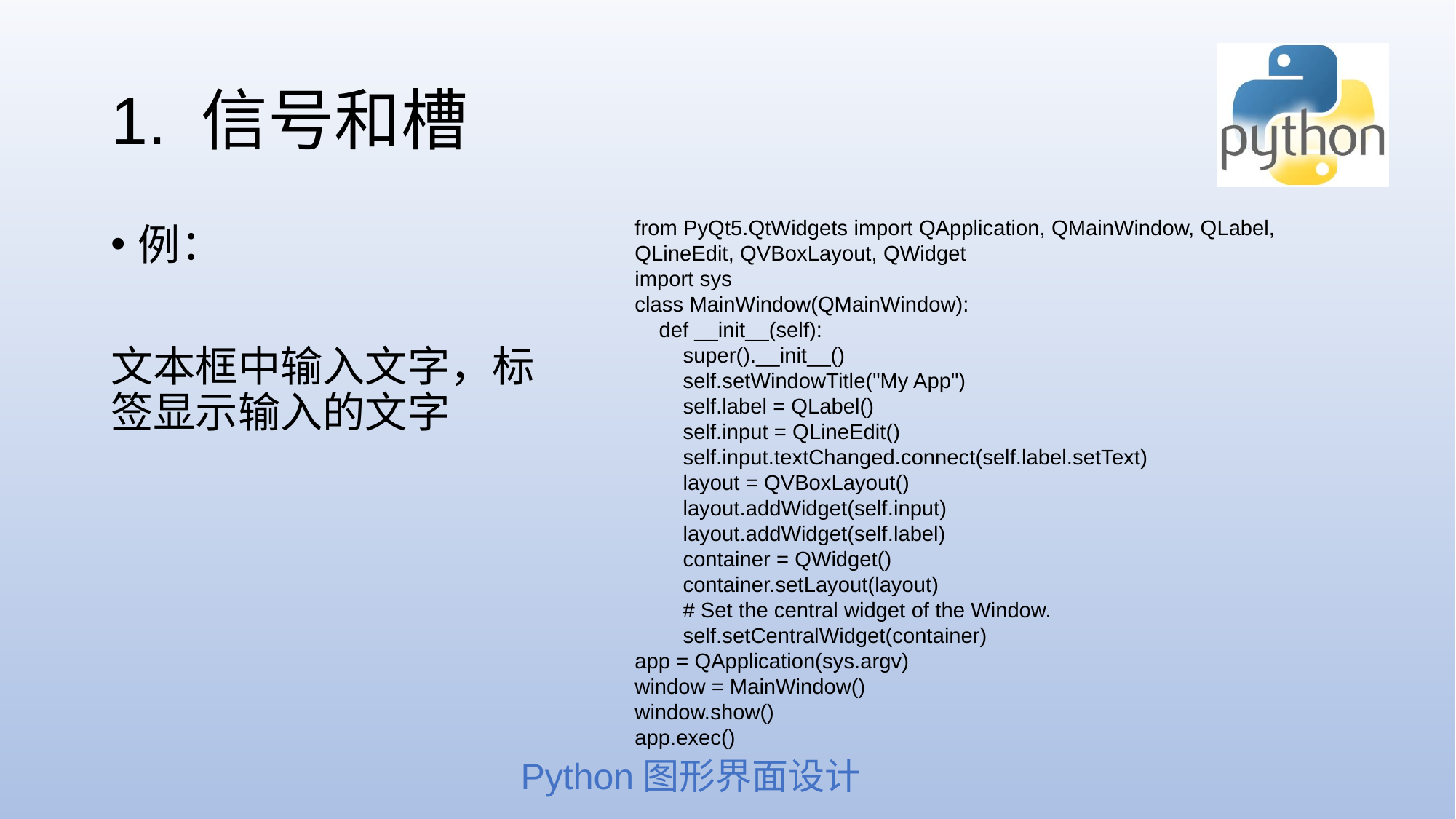

# 1. 信号和槽
from PyQt5.QtWidgets import QApplication, QMainWindow, QLabel, QLineEdit, QVBoxLayout, QWidget
import sys
class MainWindow(QMainWindow):
    def __init__(self):
        super().__init__()
        self.setWindowTitle("My App")
        self.label = QLabel()
        self.input = QLineEdit()
        self.input.textChanged.connect(self.label.setText)
        layout = QVBoxLayout()
        layout.addWidget(self.input)
        layout.addWidget(self.label)
        container = QWidget()
        container.setLayout(layout)
        # Set the central widget of the Window.
        self.setCentralWidget(container)
app = QApplication(sys.argv)
window = MainWindow()
window.show()
app.exec()
例：

文本框中输入文字，标签显示输入的文字